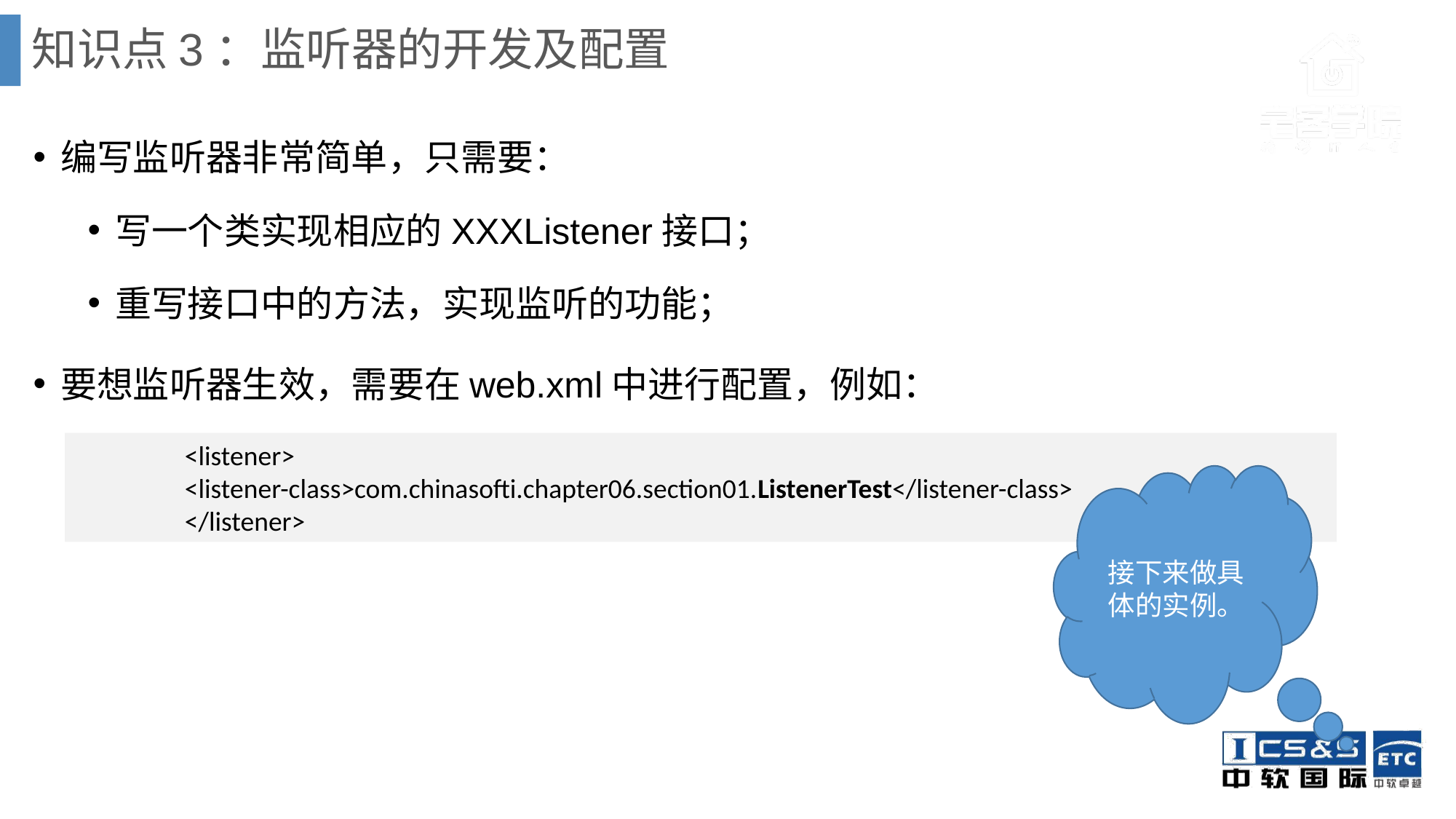

# 知识点3：监听器的开发及配置
编写监听器非常简单，只需要：
写一个类实现相应的XXXListener接口；
重写接口中的方法，实现监听的功能；
要想监听器生效，需要在web.xml中进行配置，例如：
	<listener>
	<listener-class>com.chinasofti.chapter06.section01.ListenerTest</listener-class>
	</listener>
接下来做具体的实例。